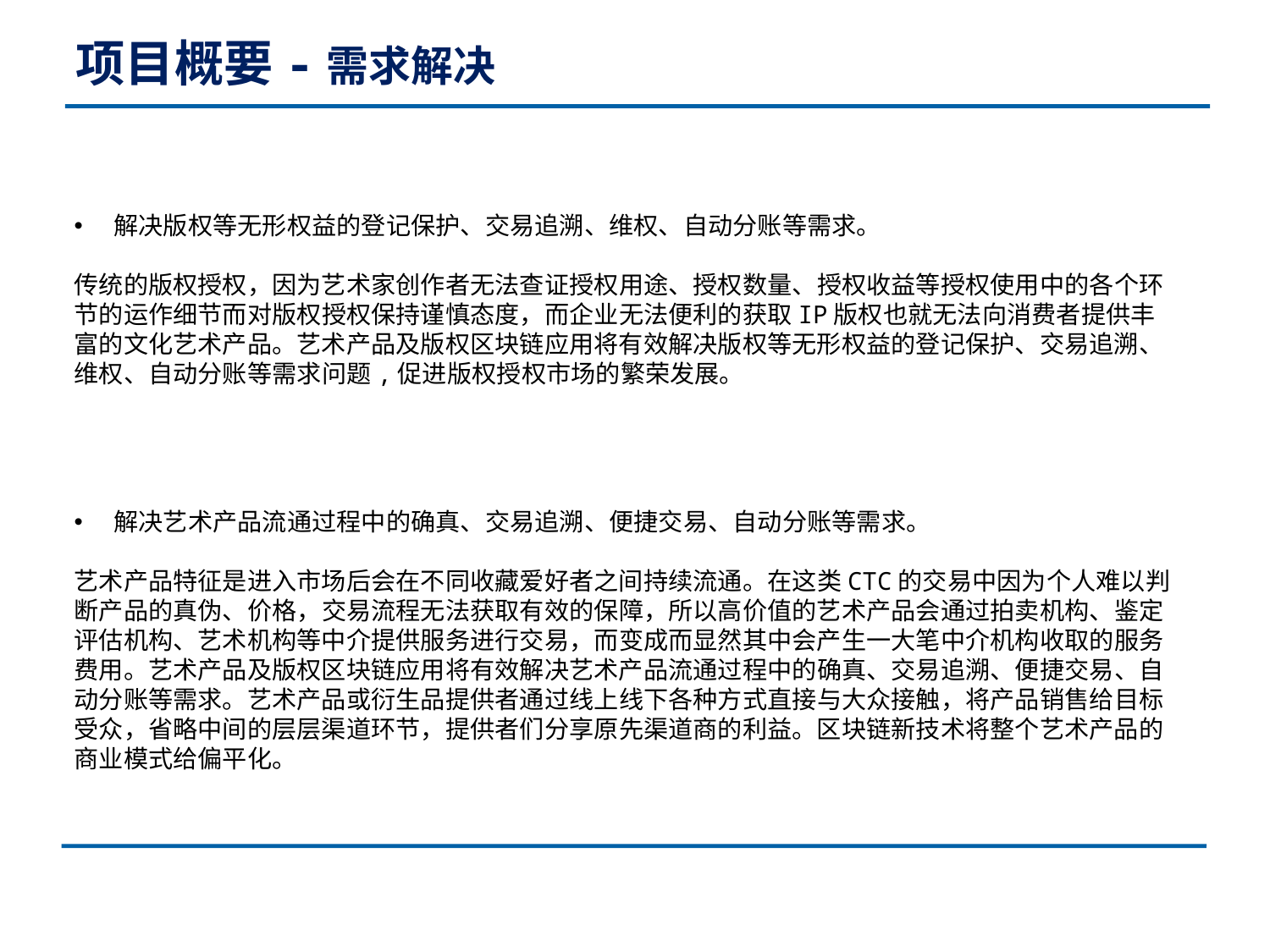

项目概要-需求解决

解决版权等无形权益的登记保护、交易追溯、维权、自动分账等需求。

传统的版权授权，因为艺术家创作者无法查证授权用途、授权数量、授权收益等授权使用中的各个环节的运作细节而对版权授权保持谨慎态度，而企业无法便利的获取IP版权也就无法向消费者提供丰富的文化艺术产品。艺术产品及版权区块链应用将有效解决版权等无形权益的登记保护、交易追溯、维权、自动分账等需求问题,促进版权授权市场的繁荣发展。

解决艺术产品流通过程中的确真、交易追溯、便捷交易、自动分账等需求。

艺术产品特征是进入市场后会在不同收藏爱好者之间持续流通。在这类CTC的交易中因为个人难以判断产品的真伪、价格，交易流程无法获取有效的保障，所以高价值的艺术产品会通过拍卖机构、鉴定评估机构、艺术机构等中介提供服务进行交易，而变成而显然其中会产生一大笔中介机构收取的服务费用。艺术产品及版权区块链应用将有效解决艺术产品流通过程中的确真、交易追溯、便捷交易、自动分账等需求。艺术产品或衍生品提供者通过线上线下各种方式直接与大众接触，将产品销售给目标受众，省略中间的层层渠道环节，提供者们分享原先渠道商的利益。区块链新技术将整个艺术产品的商业模式给偏平化。

7